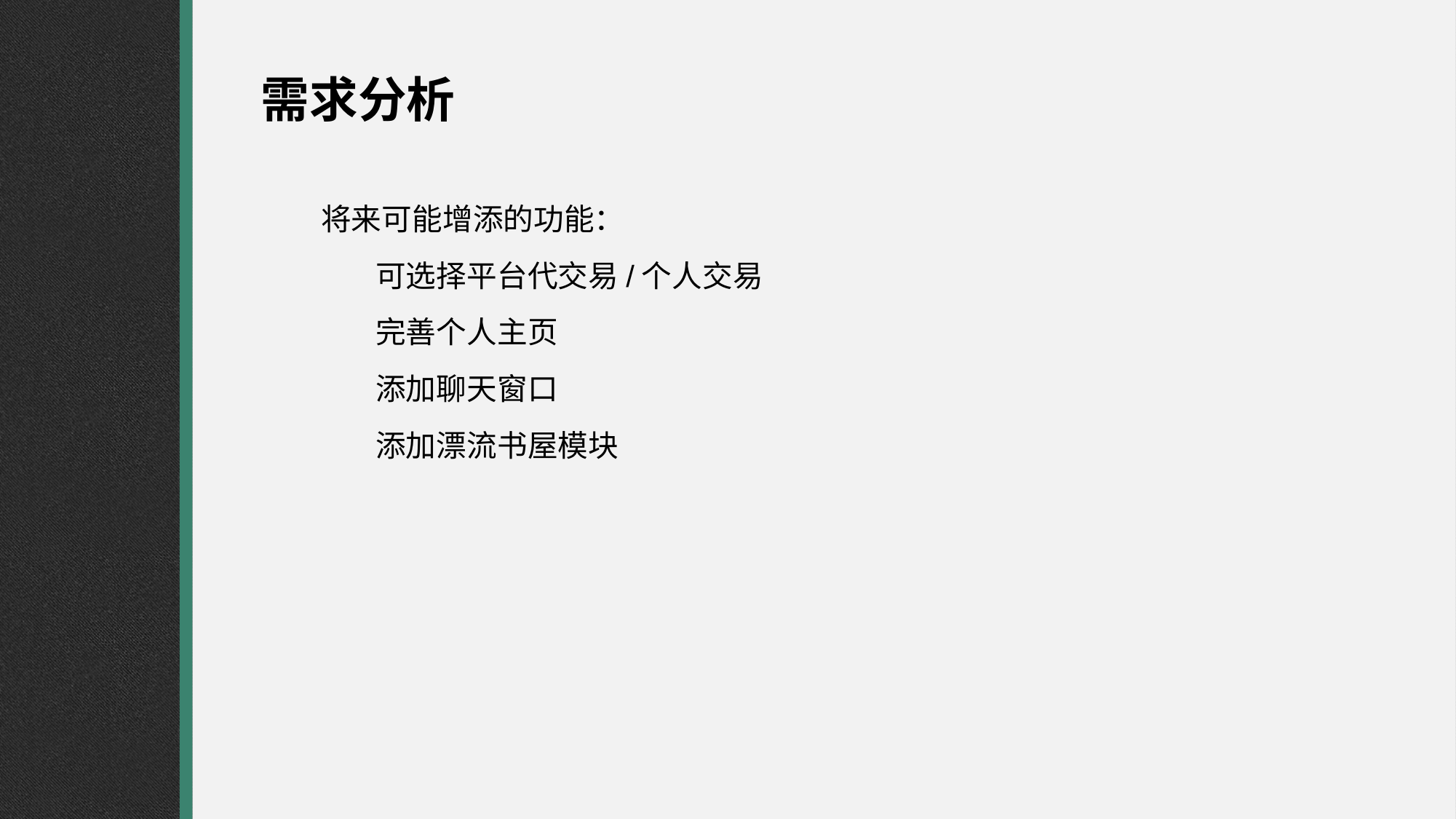

需求分析

将来可能增添的功能：
可选择平台代交易/个人交易
完善个人主页
添加聊天窗口
添加漂流书屋模块